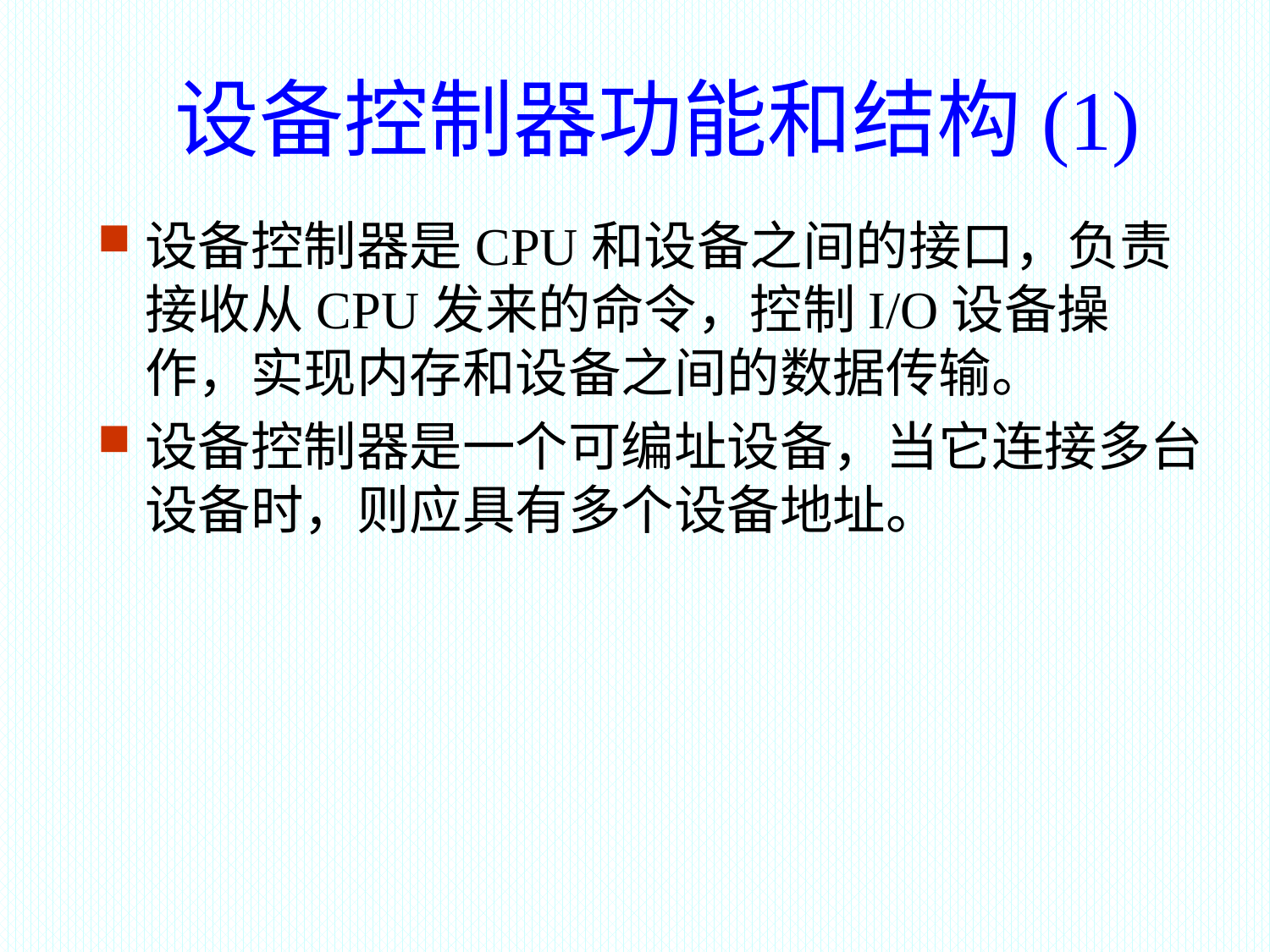

设备控制器功能和结构(1)
设备控制器是CPU和设备之间的接口，负责接收从CPU发来的命令，控制I/O设备操作，实现内存和设备之间的数据传输。
设备控制器是一个可编址设备，当它连接多台设备时，则应具有多个设备地址。